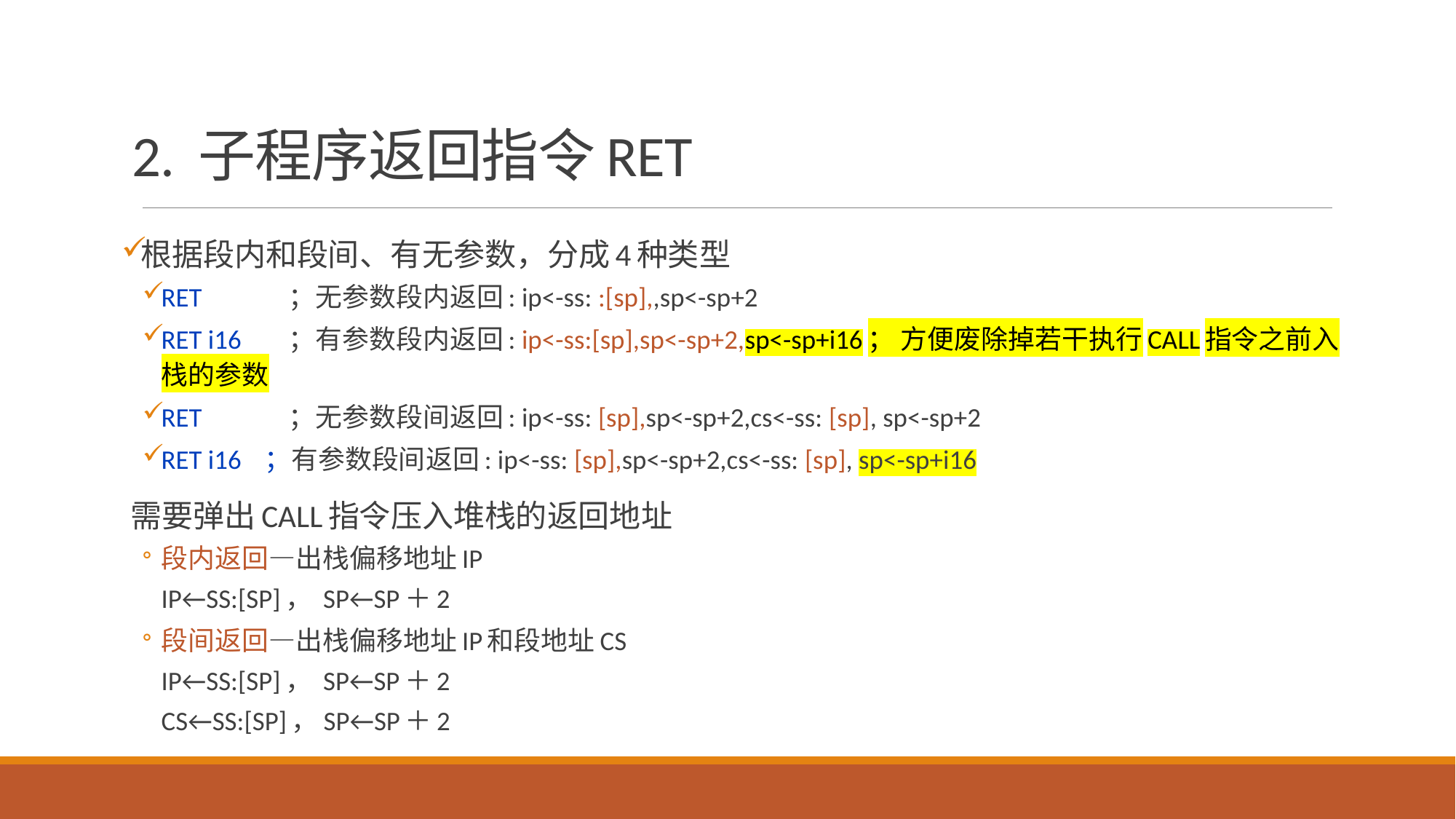

# 2. 子程序返回指令RET
根据段内和段间、有无参数，分成4种类型
RET	；无参数段内返回: ip<-ss: :[sp],,sp<-sp+2
RET i16	；有参数段内返回: ip<-ss:[sp],sp<-sp+2,sp<-sp+i16； 方便废除掉若干执行CALL指令之前入栈的参数
RET	；无参数段间返回: ip<-ss: [sp],sp<-sp+2,cs<-ss: [sp], sp<-sp+2
RET i16   ；有参数段间返回: ip<-ss: [sp],sp<-sp+2,cs<-ss: [sp], sp<-sp+i16
需要弹出CALL指令压入堆栈的返回地址
段内返回—出栈偏移地址IP
		IP←SS:[SP]， SP←SP＋2
段间返回—出栈偏移地址IP和段地址CS
		IP←SS:[SP]， SP←SP＋2
		CS←SS:[SP]，SP←SP＋2